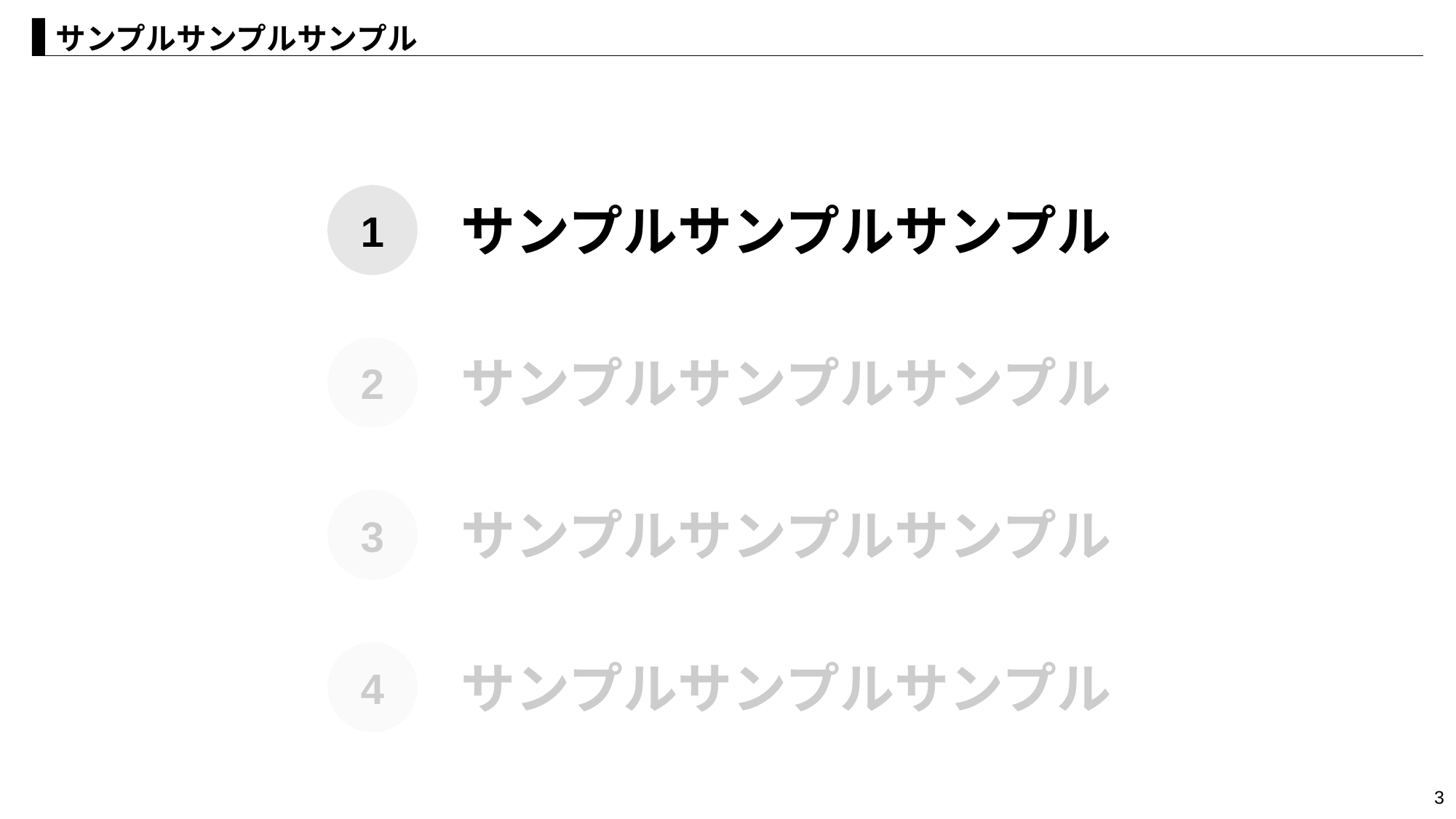

サンプルサンプルサンプル

1
サンプルサンプルサンプル

2
サンプルサンプルサンプル
3
サンプルサンプルサンプル
4
サンプルサンプルサンプル
3